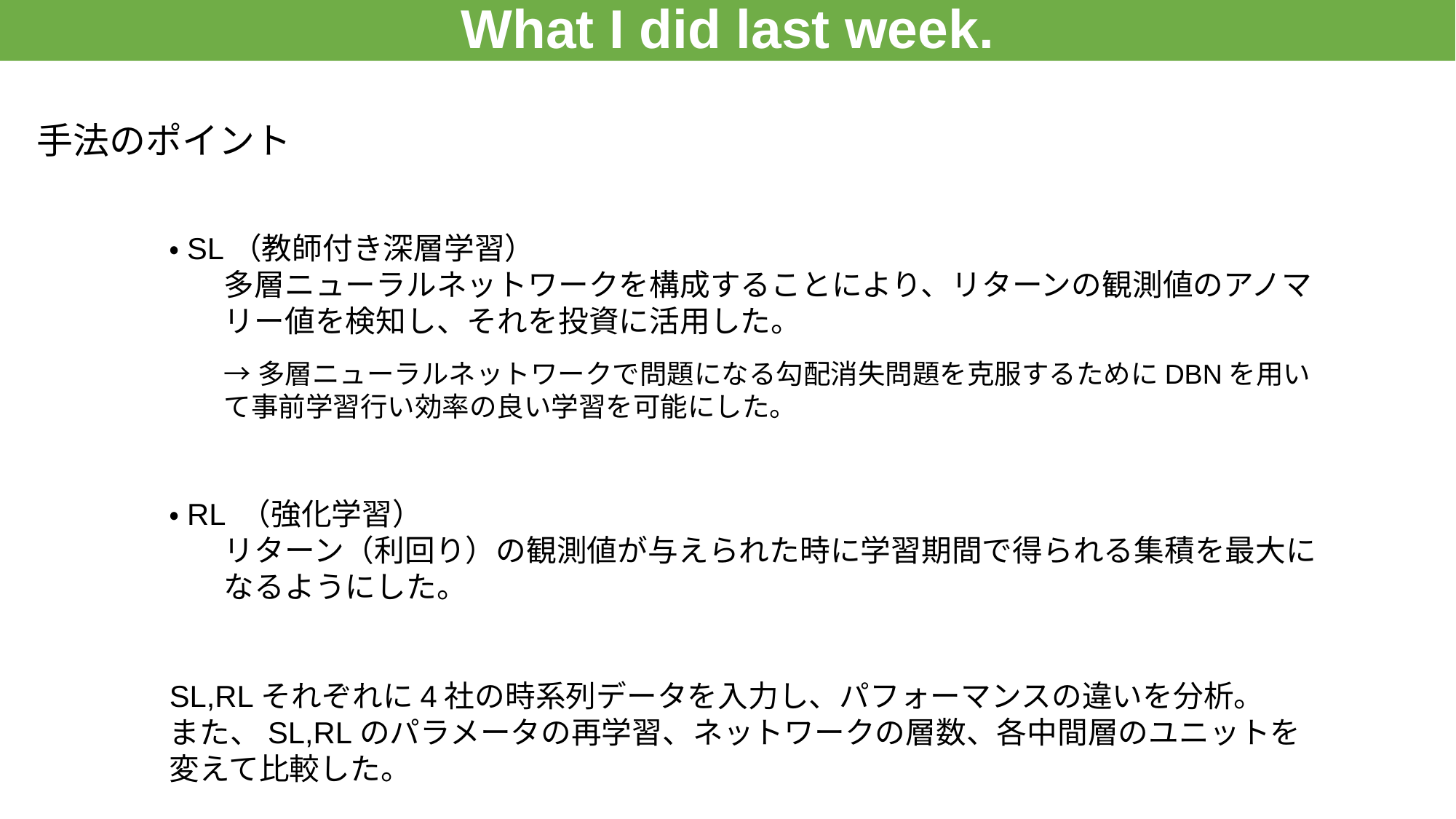

What I did last week.
# 手法のポイント
・SL（教師付き深層学習）
多層ニューラルネットワークを構成することにより、リターンの観測値のアノマリー値を検知し、それを投資に活用した。

→多層ニューラルネットワークで問題になる勾配消失問題を克服するためにDBNを用いて事前学習行い効率の良い学習を可能にした。

・RL （強化学習）
リターン（利回り）の観測値が与えられた時に学習期間で得られる集積を最大になるようにした。

SL,RLそれぞれに4社の時系列データを入力し、パフォーマンスの違いを分析。
また、SL,RLのパラメータの再学習、ネットワークの層数、各中間層のユニットを変えて比較した。